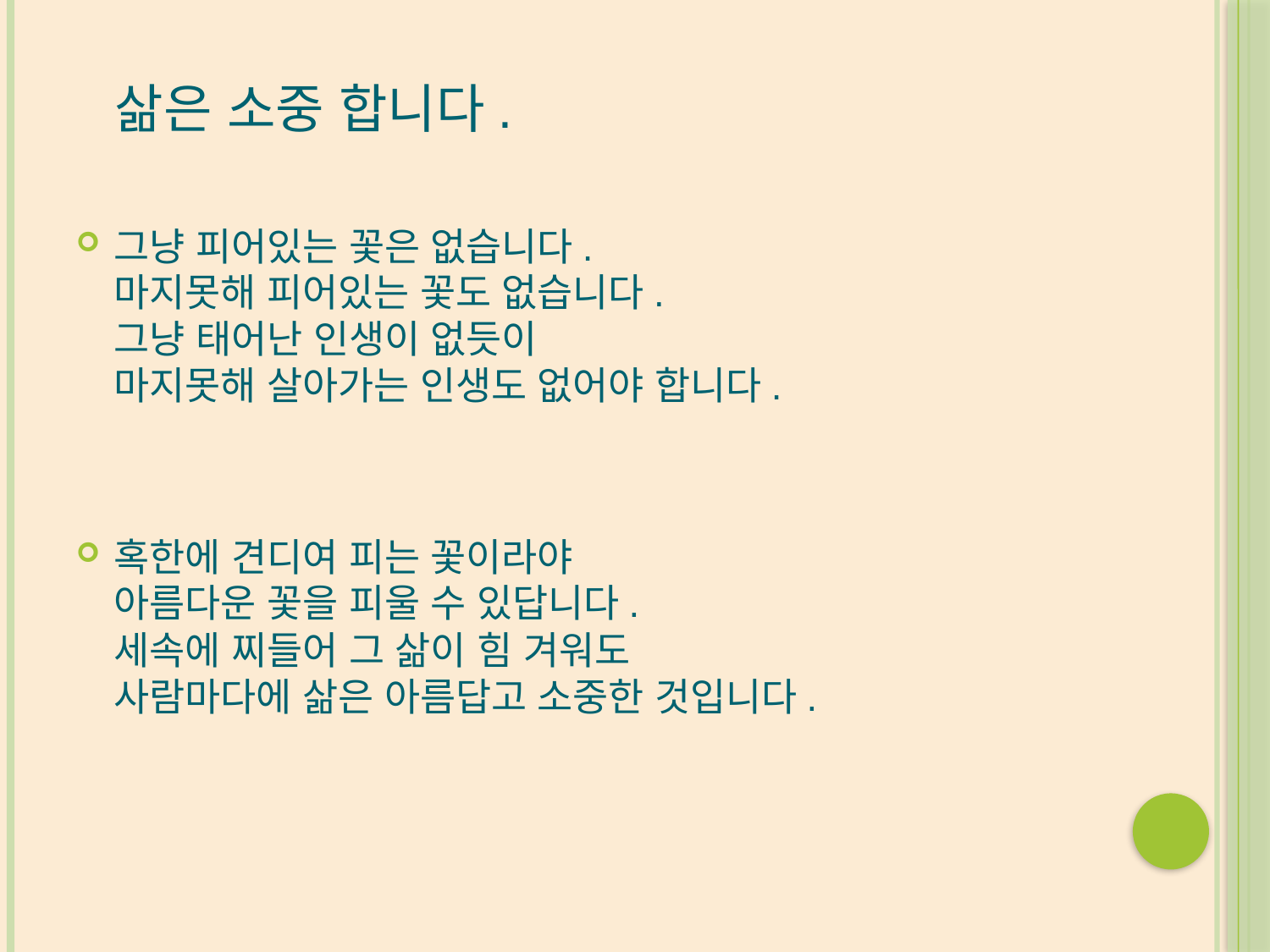

삶은 소중 합니다.

그냥 피어있는 꽃은 없습니다.
마지못해 피어있는 꽃도 없습니다.
그냥 태어난 인생이 없듯이
마지못해 살아가는 인생도 없어야 합니다.

혹한에 견디여 피는 꽃이라야
아름다운 꽃을 피울 수 있답니다.
세속에 찌들어 그 삶이 힘 겨워도
사람마다에 삶은 아름답고 소중한 것입니다.